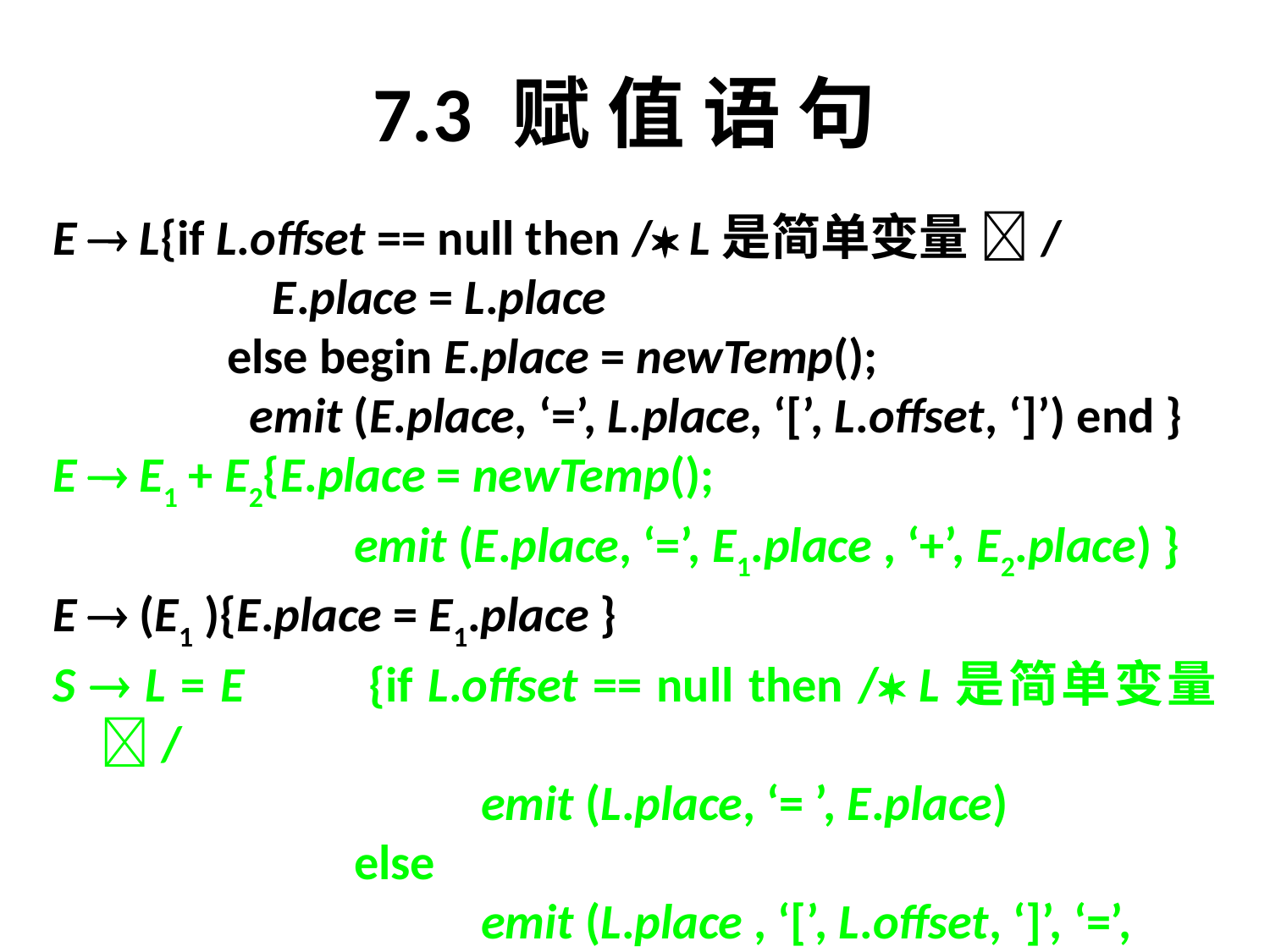

# 7.3 赋 值 语 句
E → L{if L.offset == null then /∗ L是简单变量 ∗/
		    E.place = L.place
		else begin E.place = newTemp();
		  emit (E.place, ‘=’, L.place, ‘[’, L.offset, ‘]’) end }
E → E1 + E2{E.place = newTemp();
			emit (E.place, ‘=’, E1.place , ‘+’, E2.place) }
E → (E1 ){E.place = E1.place }
S → L = E	{if L.offset == null then /∗ L是简单变量 ∗/
				emit (L.place, ‘= ’, E.place)
			else
		         		emit (L.place , ‘[’, L.offset, ‘]’, ‘=’,
								      E.place) }